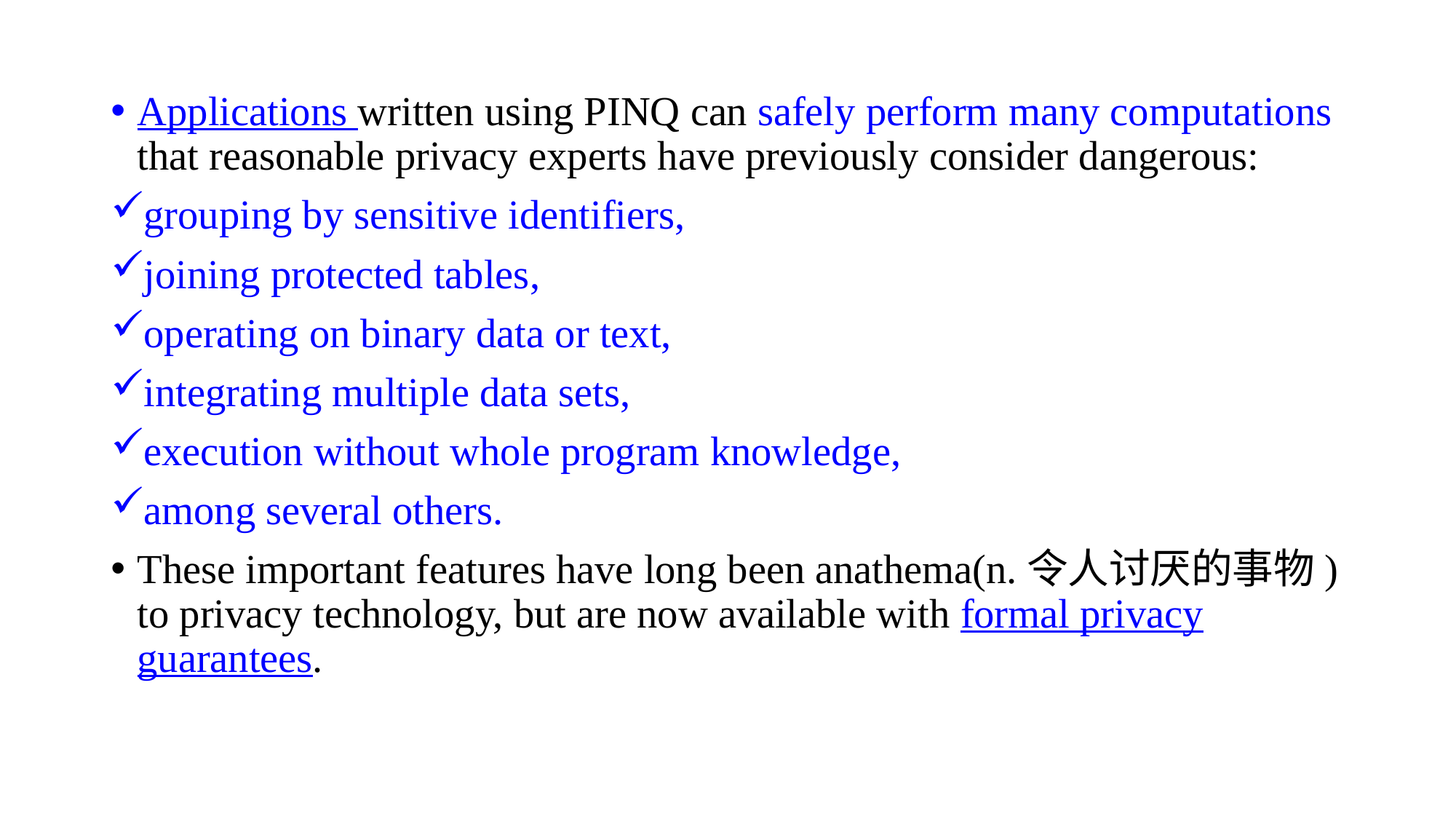

Applications written using PINQ can safely perform many computations that reasonable privacy experts have previously consider dangerous:
grouping by sensitive identifiers,
joining protected tables,
operating on binary data or text,
integrating multiple data sets,
execution without whole program knowledge,
among several others.
These important features have long been anathema(n.令人讨厌的事物) to privacy technology, but are now available with formal privacy guarantees.